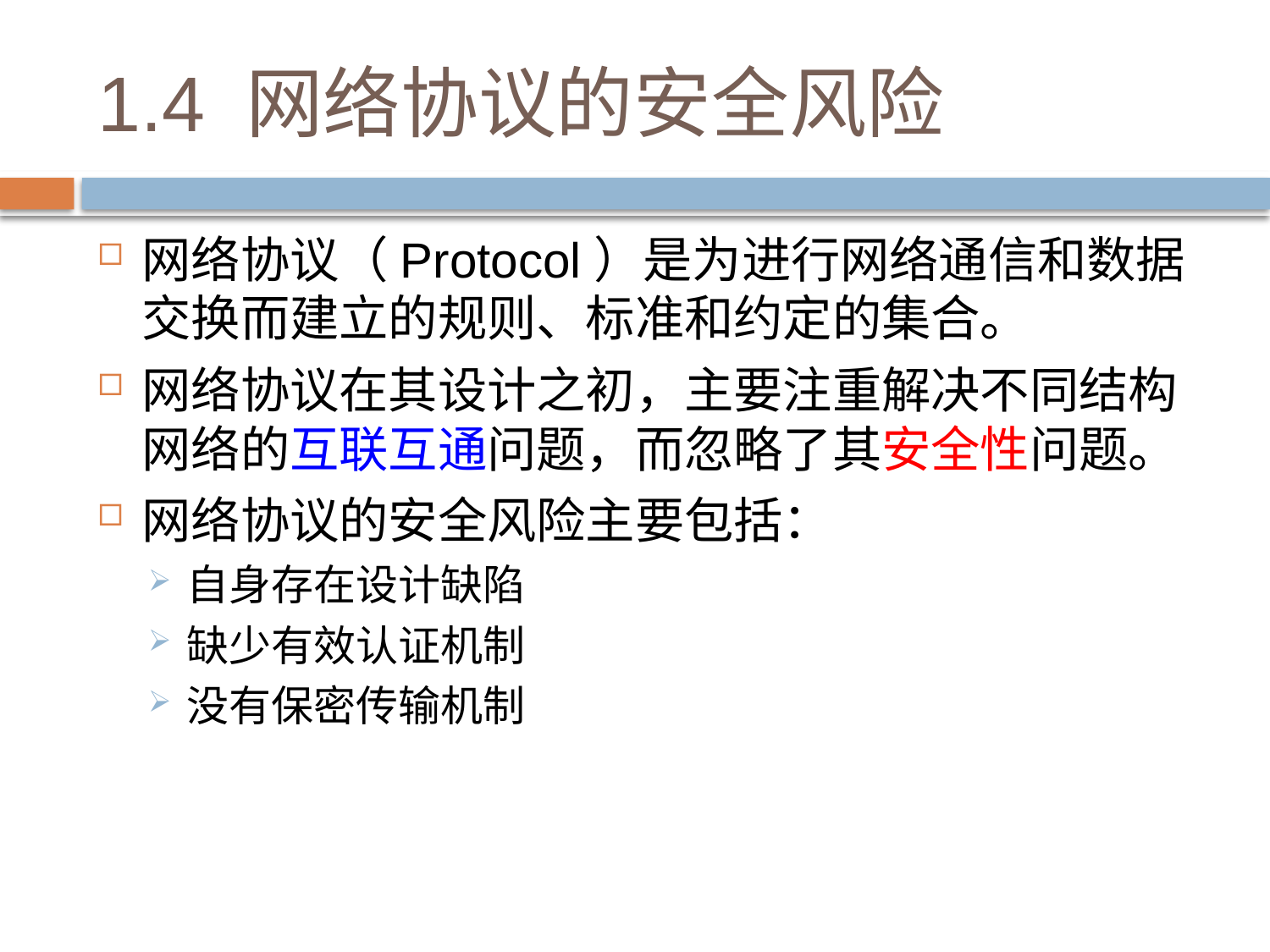

# 1.4 网络协议的安全风险
网络协议（Protocol）是为进行网络通信和数据交换而建立的规则、标准和约定的集合。
网络协议在其设计之初，主要注重解决不同结构网络的互联互通问题，而忽略了其安全性问题。
网络协议的安全风险主要包括：
自身存在设计缺陷
缺少有效认证机制
没有保密传输机制